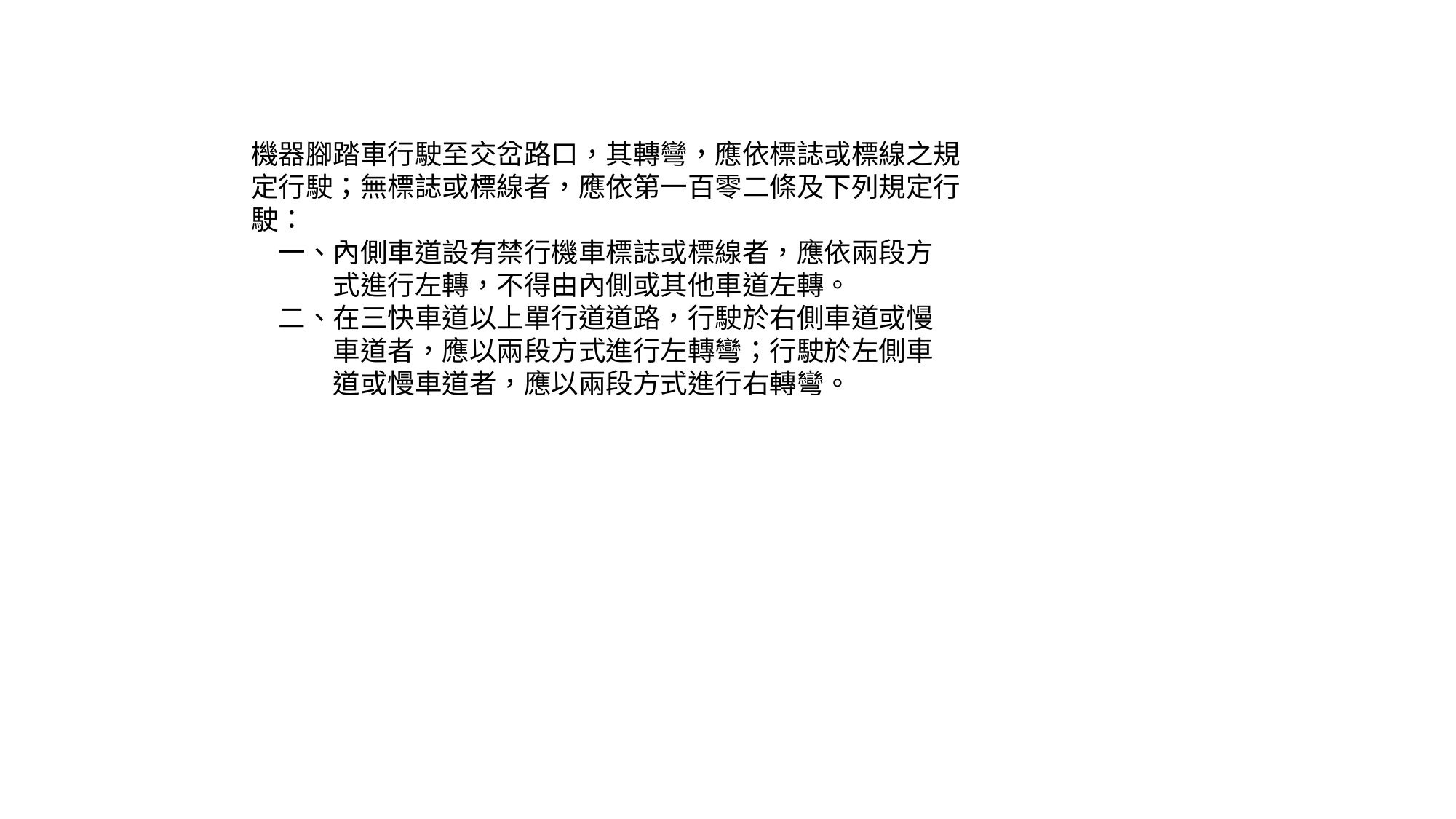

機器腳踏車行駛至交岔路口，其轉彎，應依標誌或標線之規定行駛；無標誌或標線者，應依第一百零二條及下列規定行駛：
　一、內側車道設有禁行機車標誌或標線者，應依兩段方
　　　式進行左轉，不得由內側或其他車道左轉。
　二、在三快車道以上單行道道路，行駛於右側車道或慢
　　　車道者，應以兩段方式進行左轉彎；行駛於左側車
　　　道或慢車道者，應以兩段方式進行右轉彎。